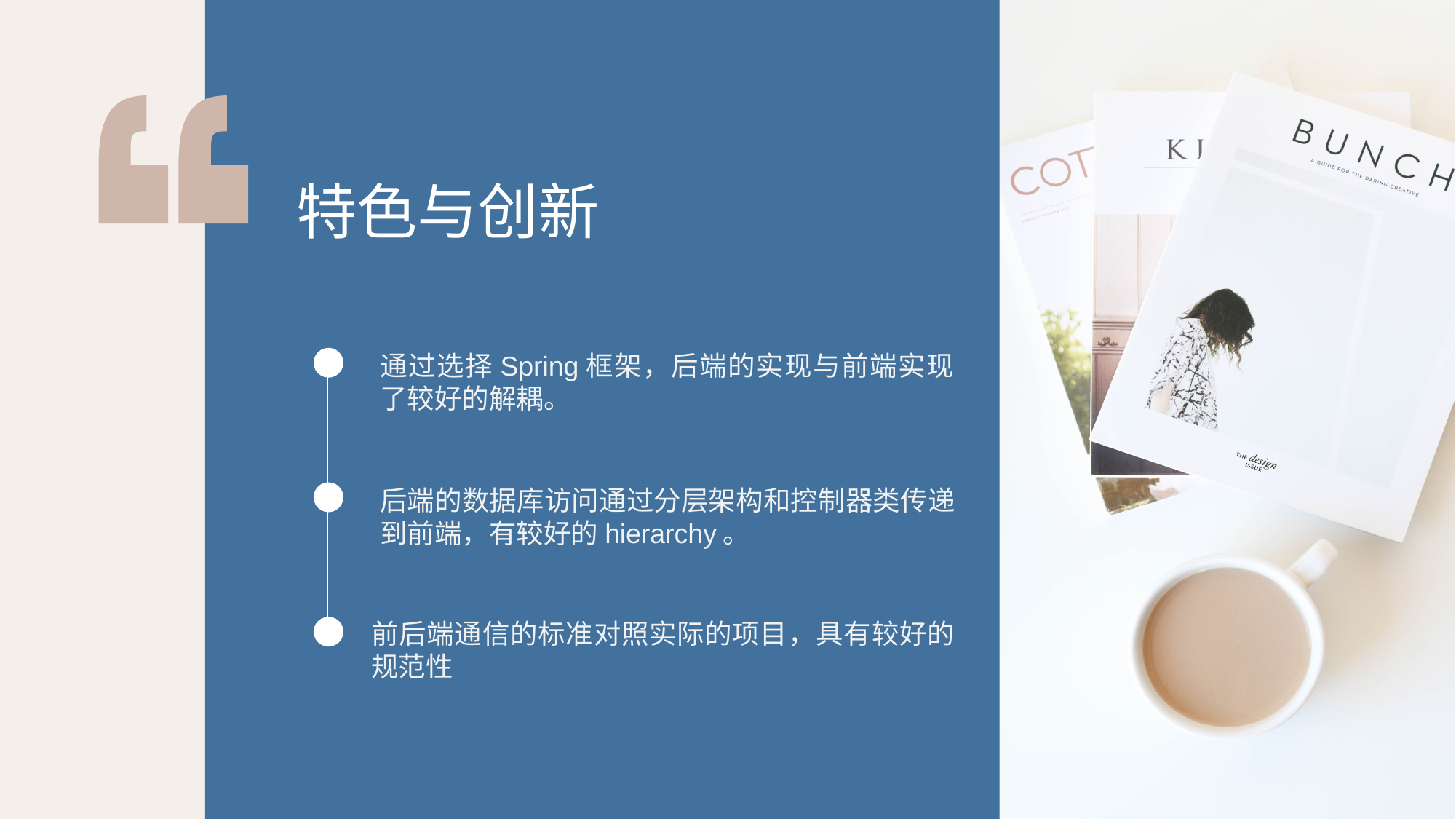

特色与创新

通过选择Spring框架，后端的实现与前端实现了较好的解耦。

后端的数据库访问通过分层架构和控制器类传递到前端，有较好的hierarchy。
前后端通信的标准对照实际的项目，具有较好的规范性